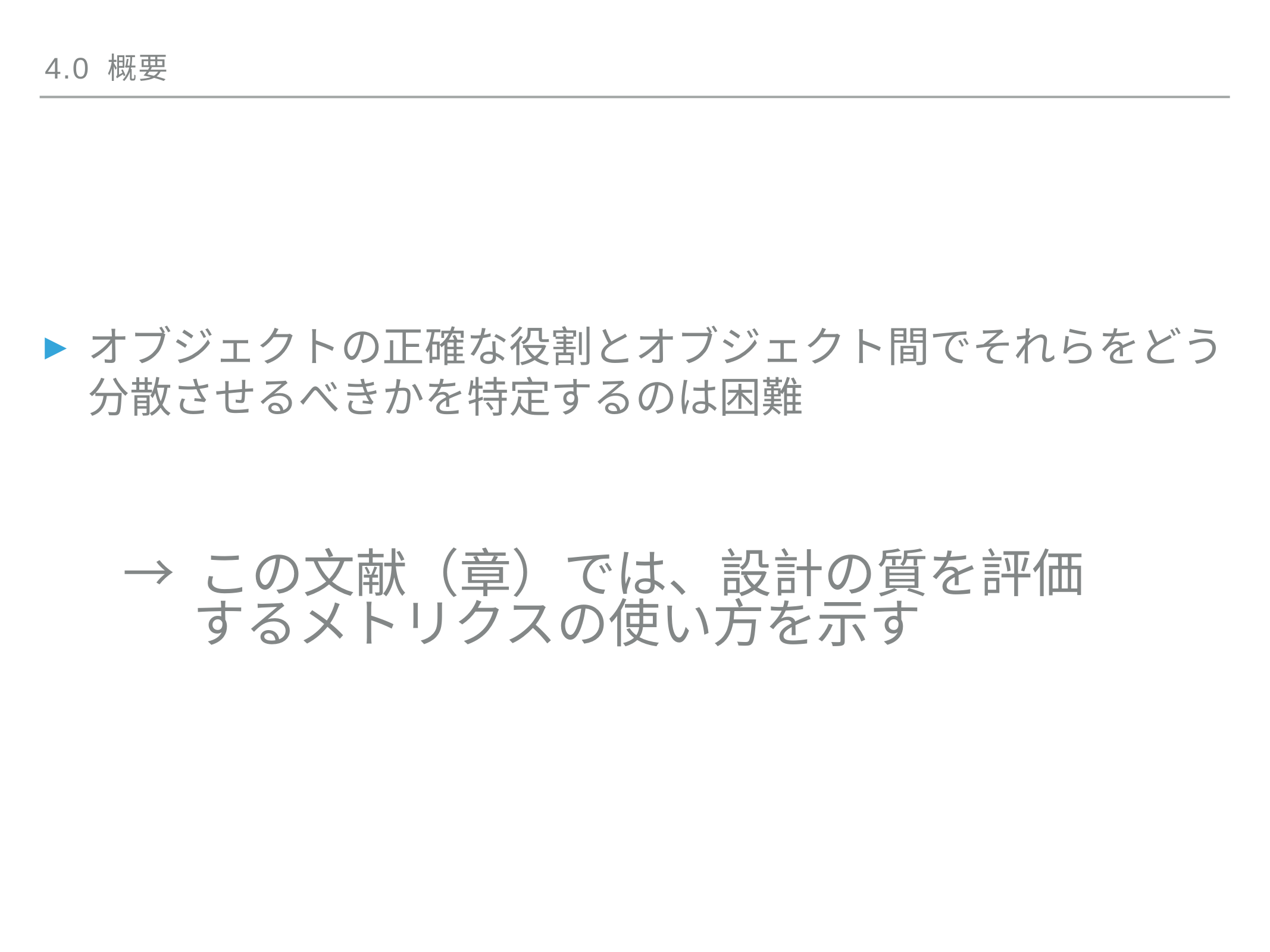

4.0 概要
オブジェクトの正確な役割とオブジェクト間でそれらをどう分散させるべきかを特定するのは困難
→ この文献（章）では、設計の質を評価
     するメトリクスの使い方を示す